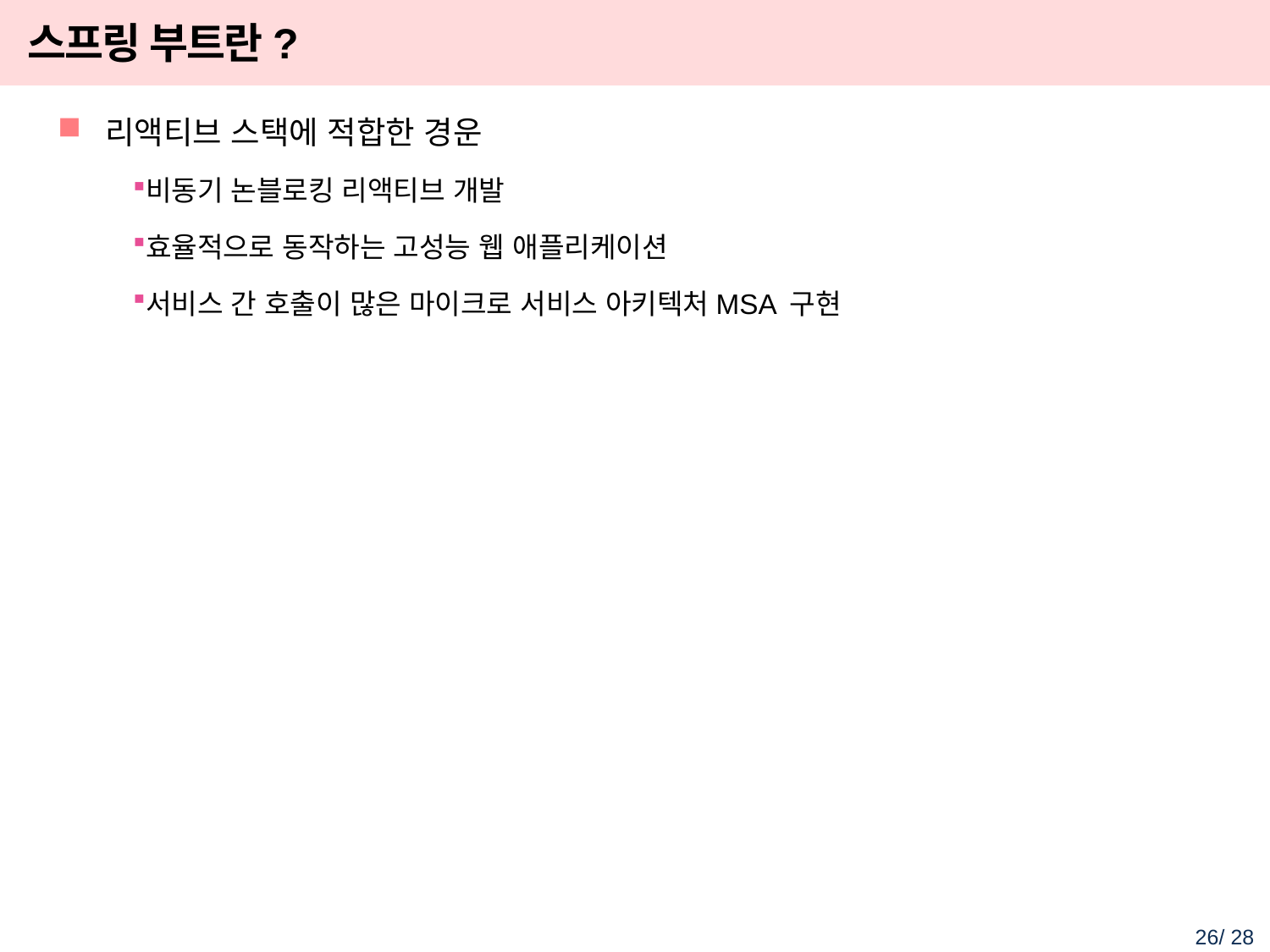

# 스프링 부트란?
리액티브 스택에 적합한 경운
비동기 논블로킹 리액티브 개발
효율적으로 동작하는 고성능 웹 애플리케이션
서비스 간 호출이 많은 마이크로 서비스 아키텍처MSA 구현